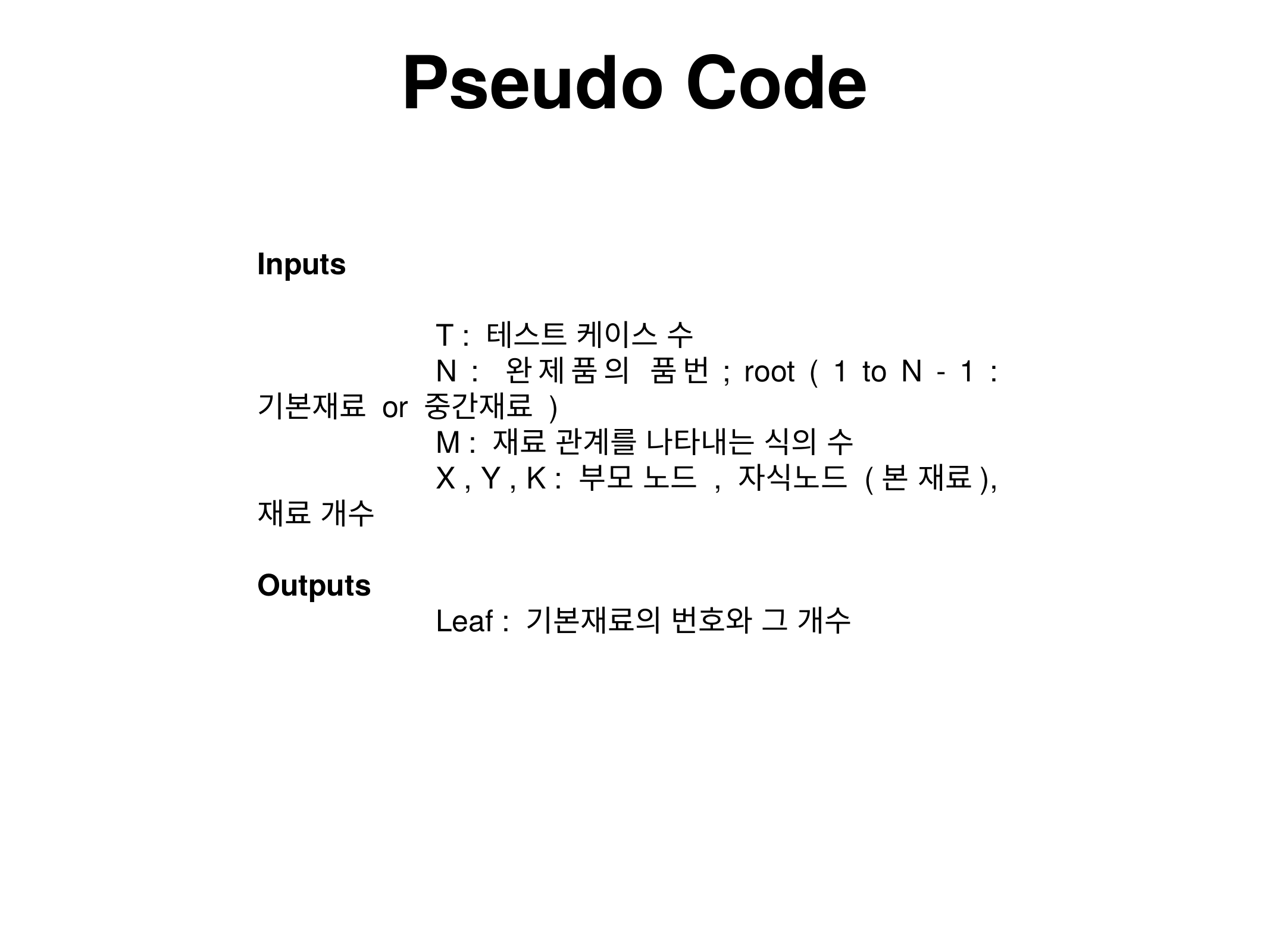

Pseudo Code
Inputs

T : 테스트 케이스 수
N : 완제품의 품번; root ( 1 to N - 1 : 기본재료 or 중간재료 )
M : 재료 관계를 나타내는 식의 수
X , Y , K : 부모 노드 , 자식노드 (본 재료), 재료 개수

Outputs
Leaf : 기본재료의 번호와 그 개수